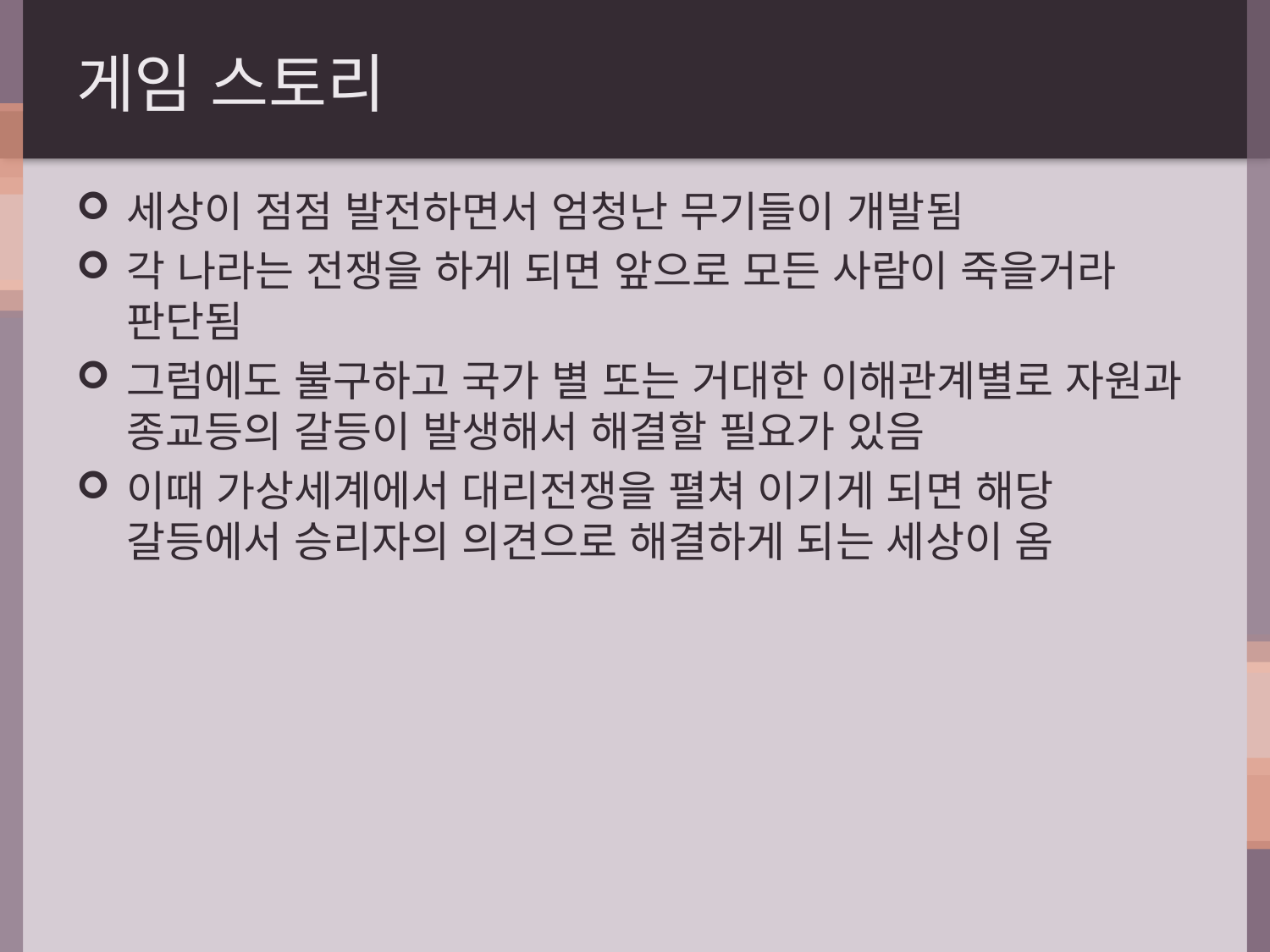

# 게임 스토리
세상이 점점 발전하면서 엄청난 무기들이 개발됨
각 나라는 전쟁을 하게 되면 앞으로 모든 사람이 죽을거라 판단됨
그럼에도 불구하고 국가 별 또는 거대한 이해관계별로 자원과 종교등의 갈등이 발생해서 해결할 필요가 있음
이때 가상세계에서 대리전쟁을 펼쳐 이기게 되면 해당 갈등에서 승리자의 의견으로 해결하게 되는 세상이 옴